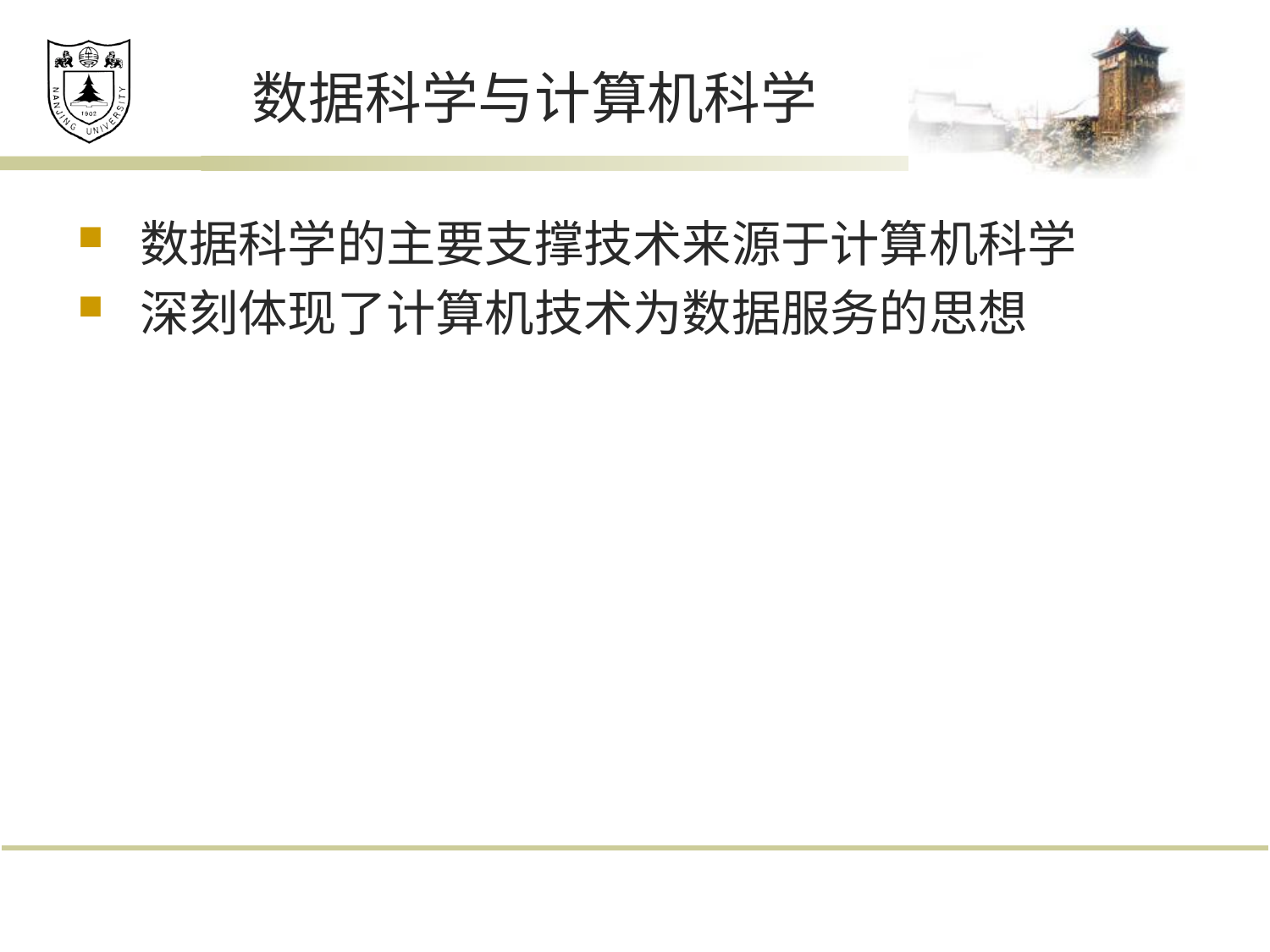

# 数据科学与计算机科学
数据科学的主要支撑技术来源于计算机科学
深刻体现了计算机技术为数据服务的思想